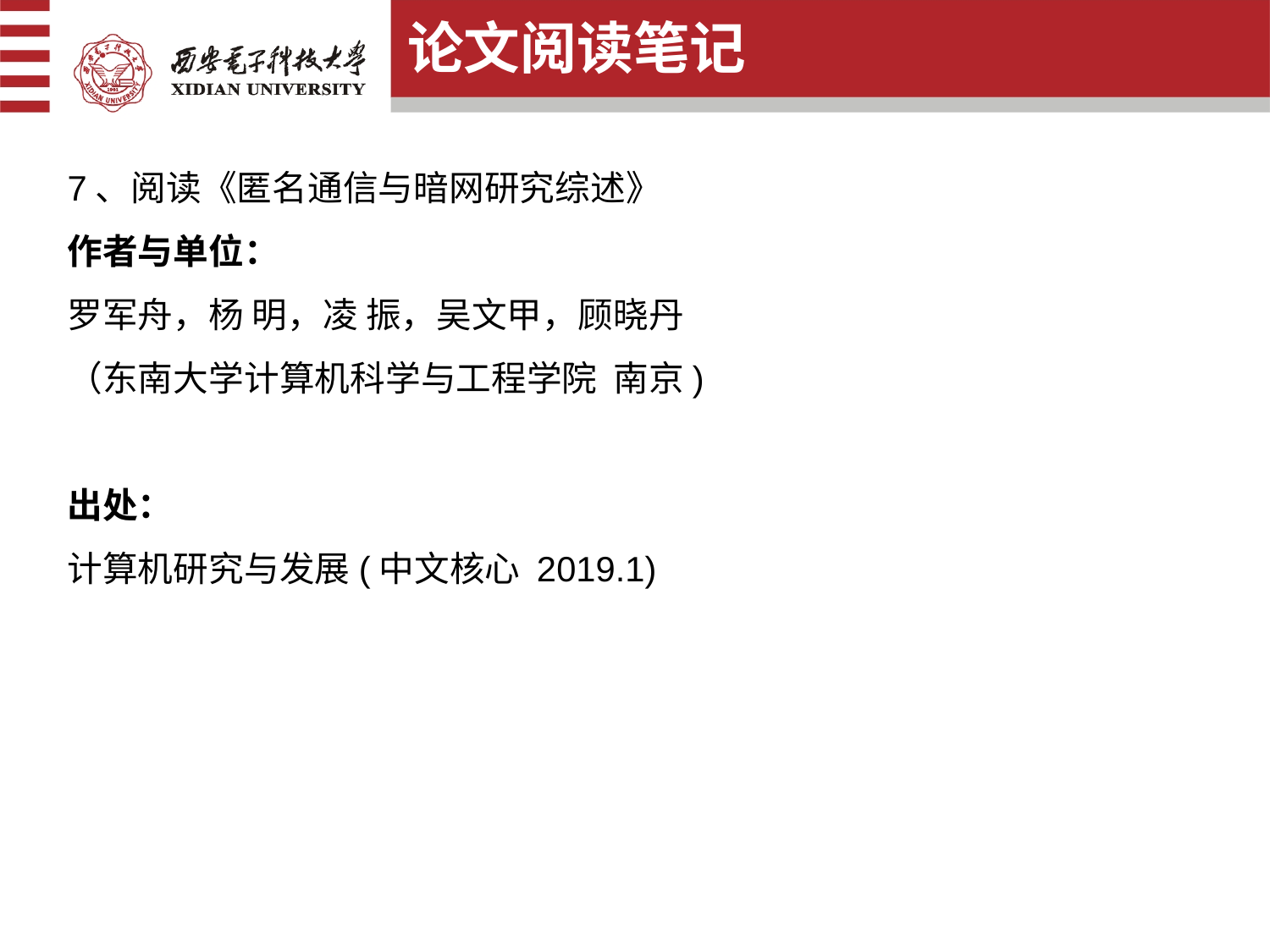

论文阅读笔记
7、阅读《匿名通信与暗网研究综述》
作者与单位：
罗军舟，杨 明，凌 振，吴文甲，顾晓丹
（东南大学计算机科学与工程学院  南京)

出处：
计算机研究与发展(中文核心 2019.1)